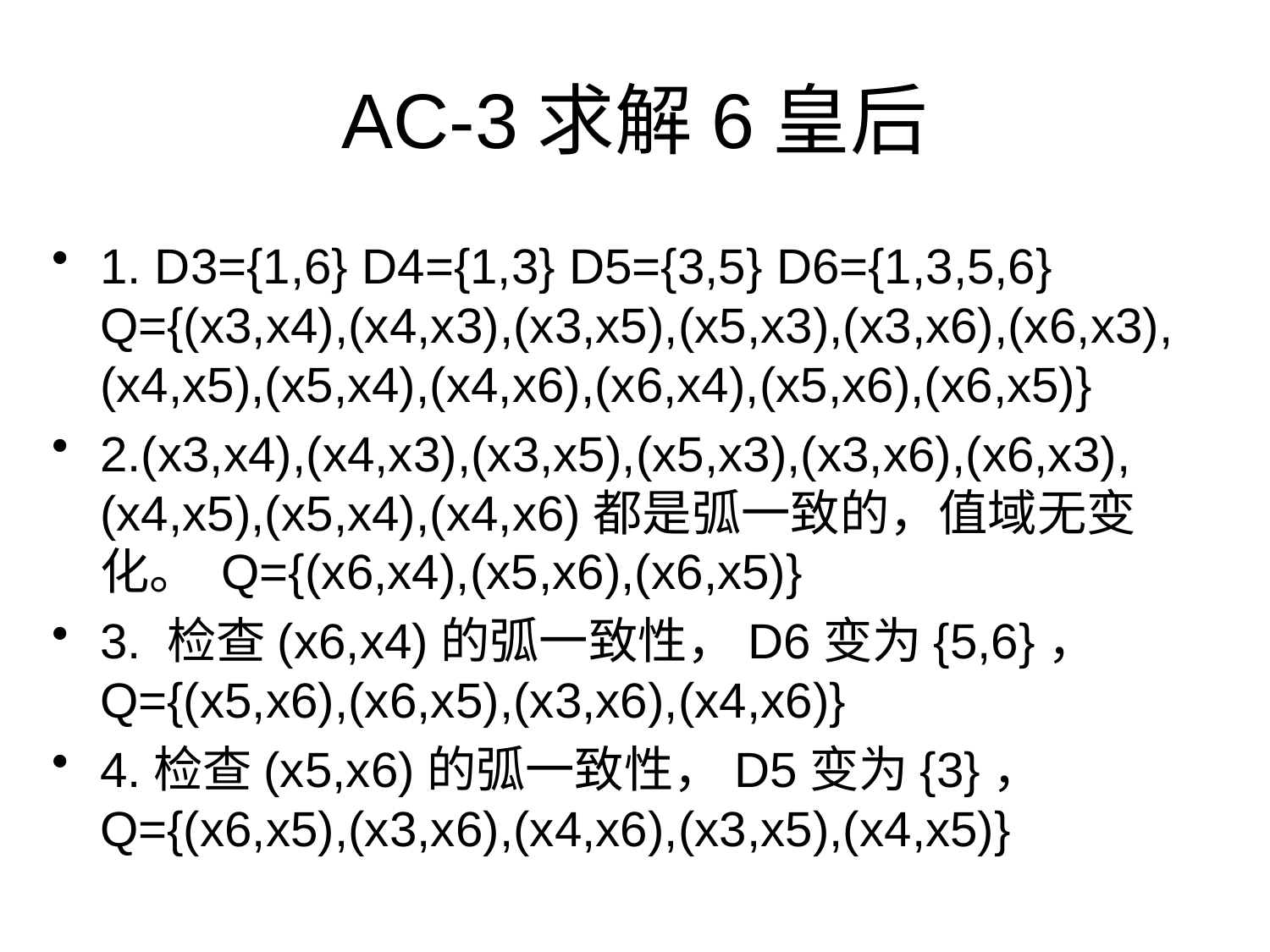

# AC-3求解6皇后
1. D3={1,6} D4={1,3} D5={3,5} D6={1,3,5,6}    Q={(x3,x4),(x4,x3),(x3,x5),(x5,x3),(x3,x6),(x6,x3),(x4,x5),(x5,x4),(x4,x6),(x6,x4),(x5,x6),(x6,x5)}
2.(x3,x4),(x4,x3),(x3,x5),(x5,x3),(x3,x6),(x6,x3),(x4,x5),(x5,x4),(x4,x6)都是弧一致的，值域无变化。 Q={(x6,x4),(x5,x6),(x6,x5)}
3. 检查(x6,x4)的弧一致性，D6变为{5,6}， Q={(x5,x6),(x6,x5),(x3,x6),(x4,x6)}
4.检查(x5,x6)的弧一致性，D5变为{3}， Q={(x6,x5),(x3,x6),(x4,x6),(x3,x5),(x4,x5)}